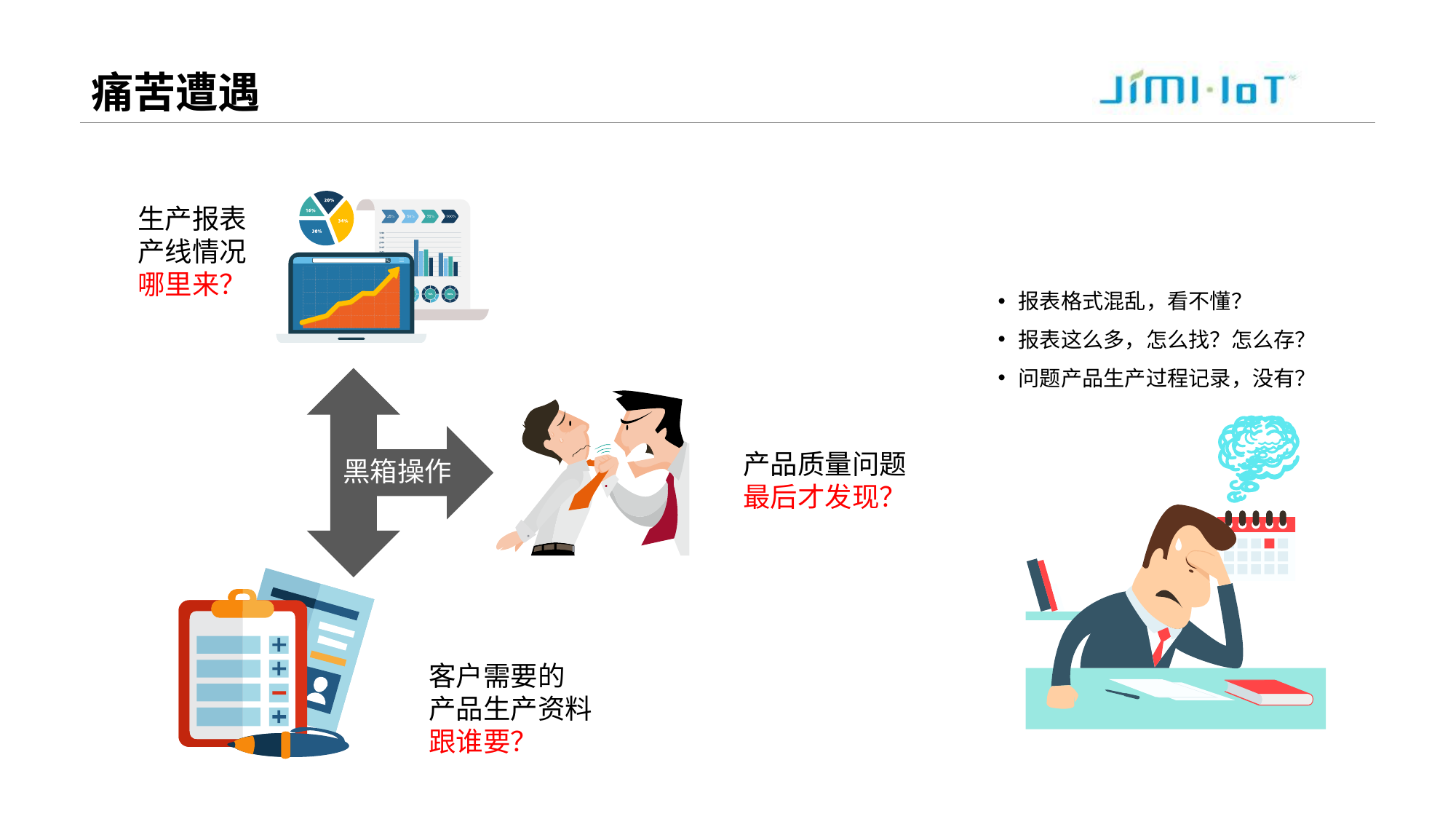

# 痛苦遭遇

生产报表
产线情况
哪里来？

产品质量问题
最后才发现？
黑箱操作

客户需要的
产品生产资料
跟谁要？
报表格式混乱，看不懂？
报表这么多，怎么找？怎么存？
问题产品生产过程记录，没有？